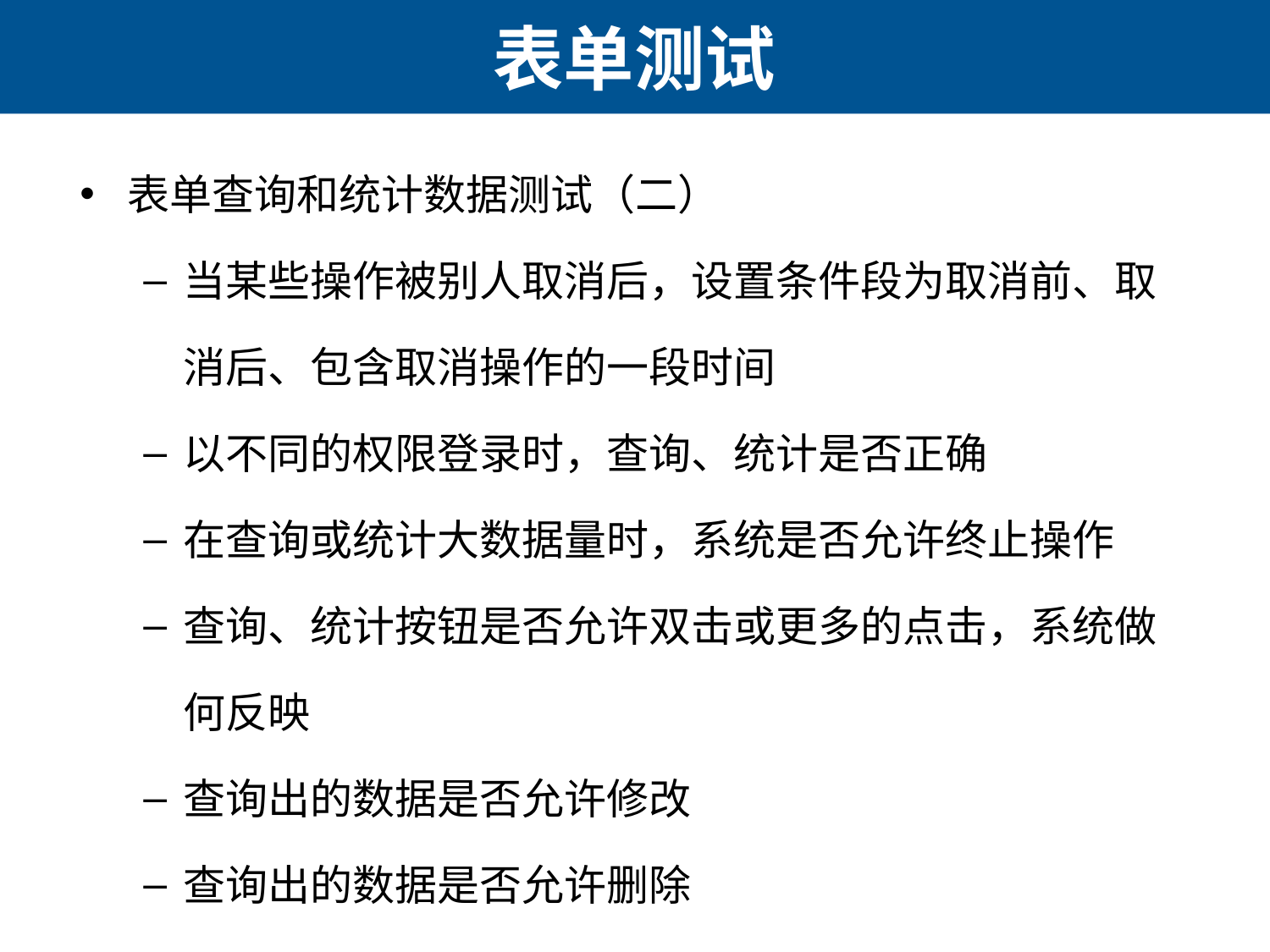

# 表单测试
表单查询和统计数据测试（二）
当某些操作被别人取消后，设置条件段为取消前、取消后、包含取消操作的一段时间
以不同的权限登录时，查询、统计是否正确
在查询或统计大数据量时，系统是否允许终止操作
查询、统计按钮是否允许双击或更多的点击，系统做何反映
查询出的数据是否允许修改
查询出的数据是否允许删除